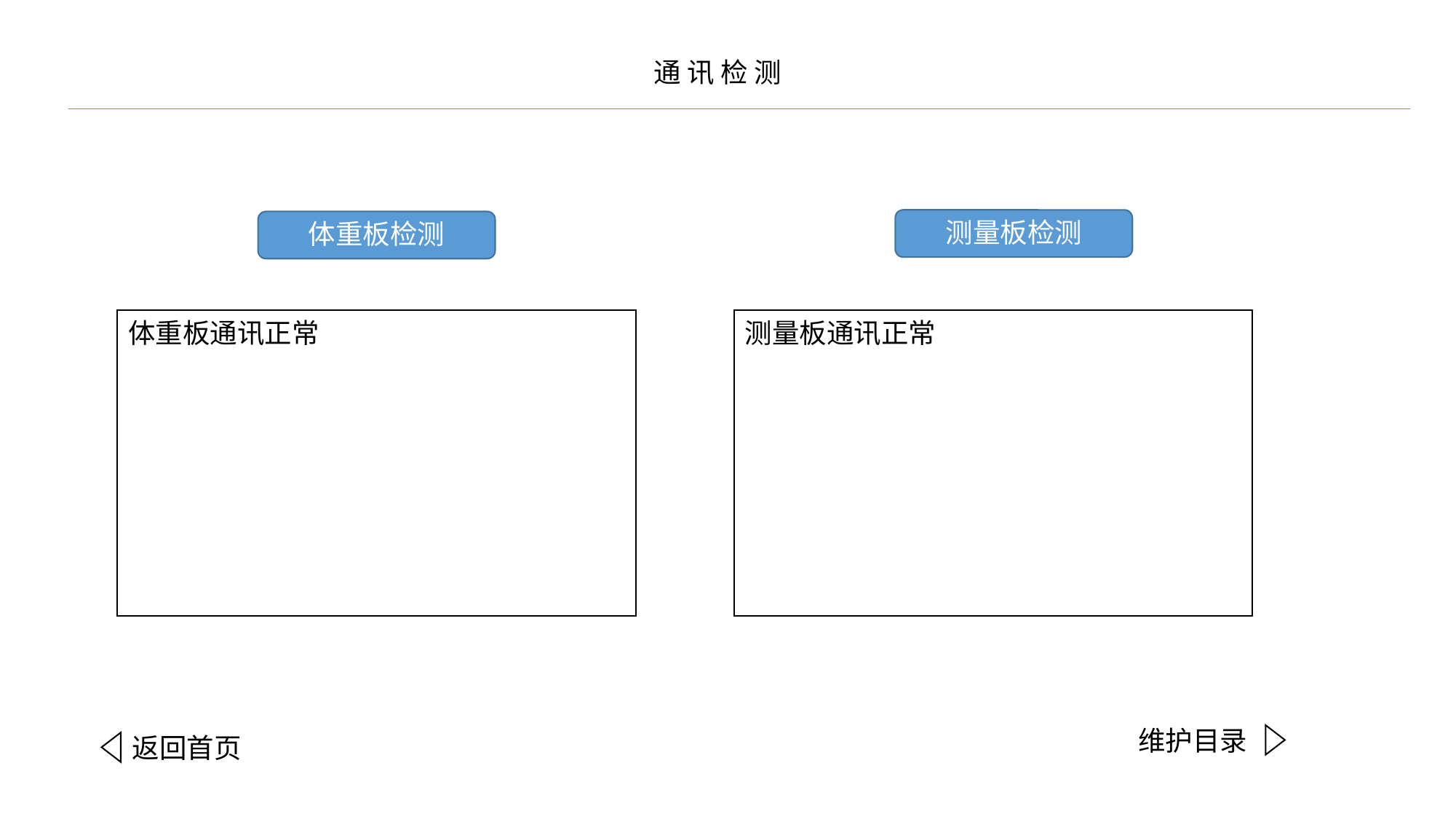

通 讯 检 测

测量板检测

体重板检测
体重板通讯正常

测量板通讯正常

维护目录
返回首页